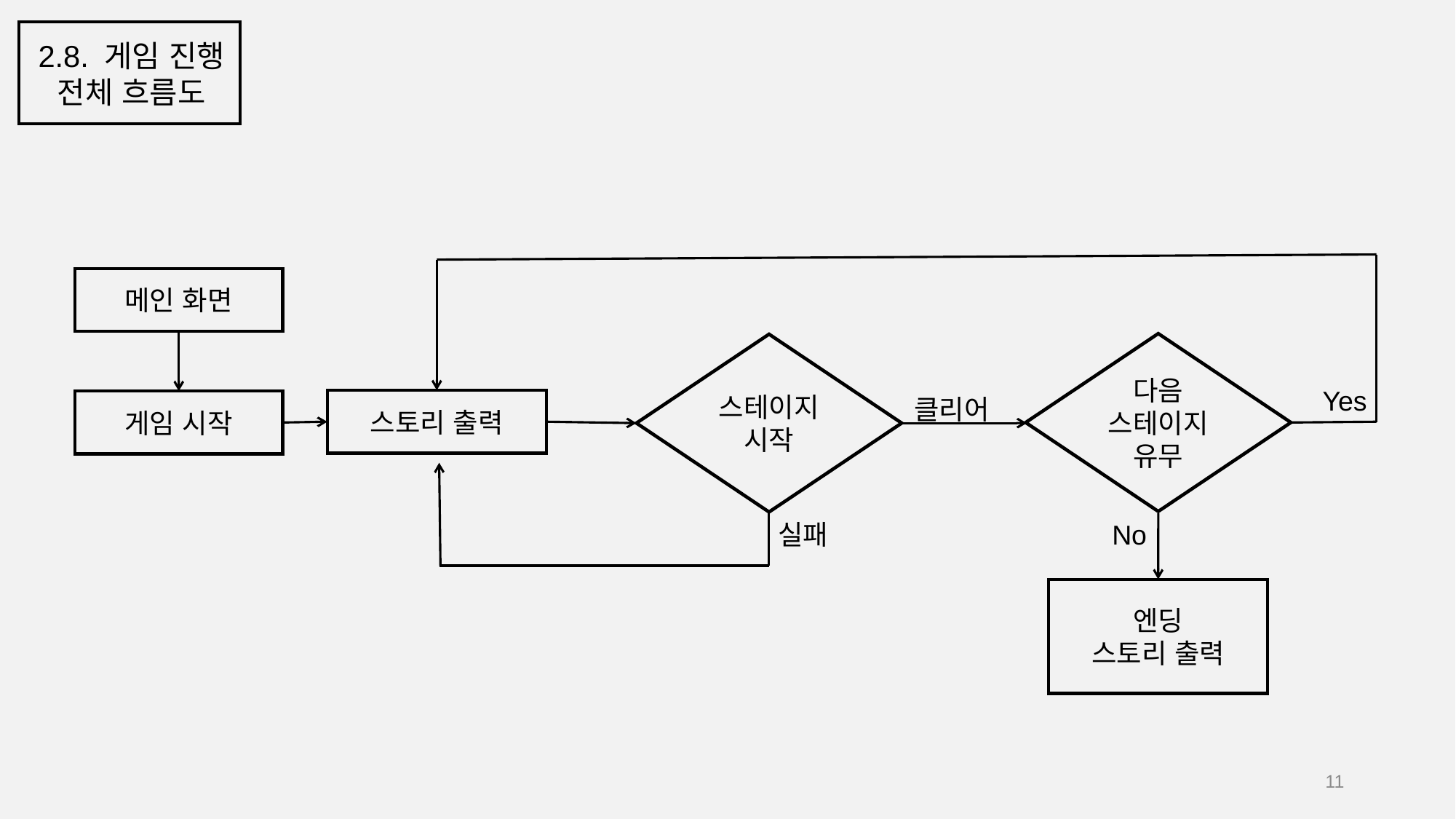

2.8. 게임 진행
전체 흐름도
메인 화면
다음
스테이지 유무
스테이지 시작
Yes
클리어
스토리 출력
게임 시작
실패
No
엔딩
스토리 출력
11